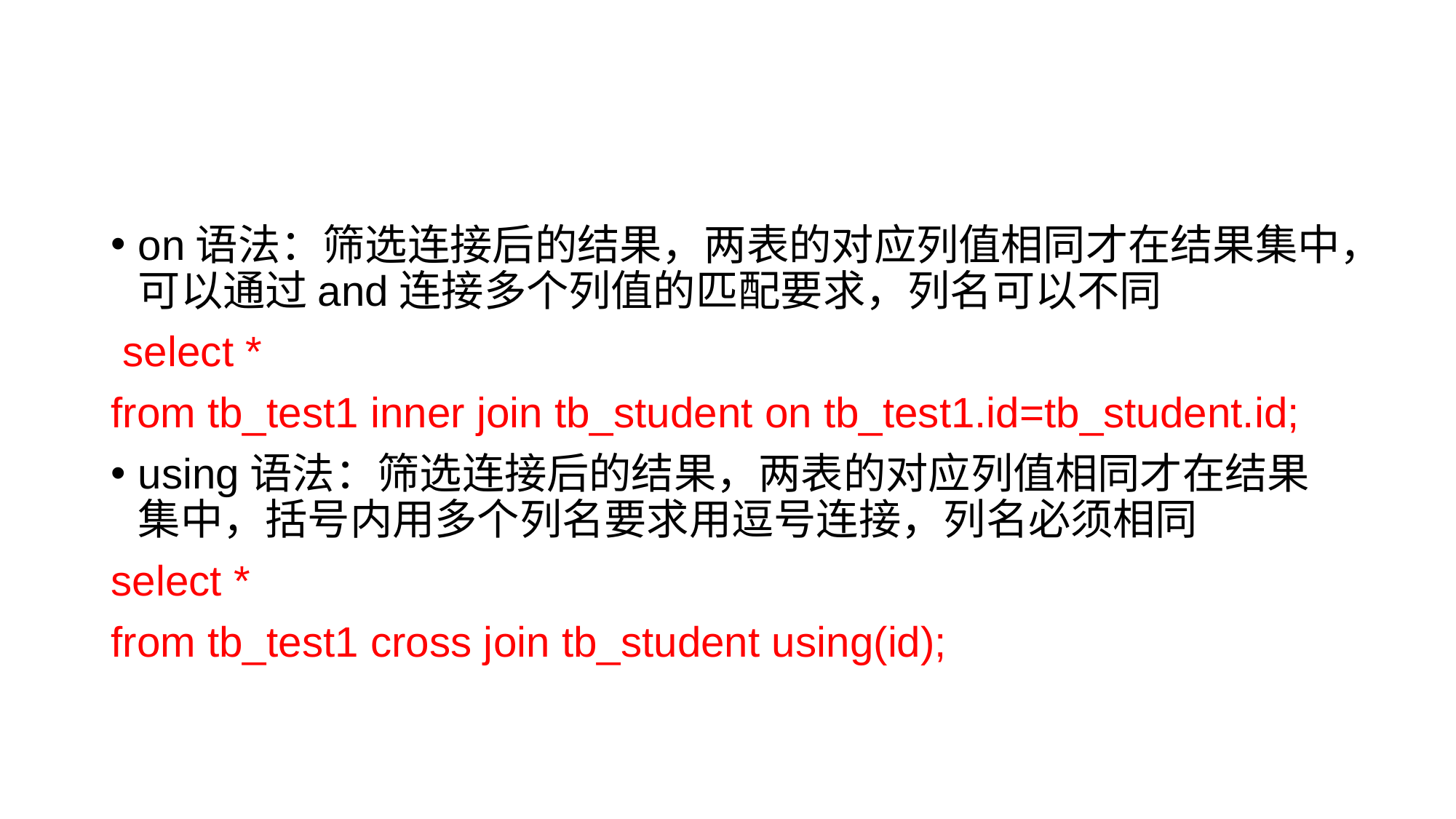

#
on语法：筛选连接后的结果，两表的对应列值相同才在结果集中，可以通过and连接多个列值的匹配要求，列名可以不同
 select *
from tb_test1 inner join tb_student on tb_test1.id=tb_student.id;
using语法：筛选连接后的结果，两表的对应列值相同才在结果集中，括号内用多个列名要求用逗号连接，列名必须相同
select *
from tb_test1 cross join tb_student using(id);